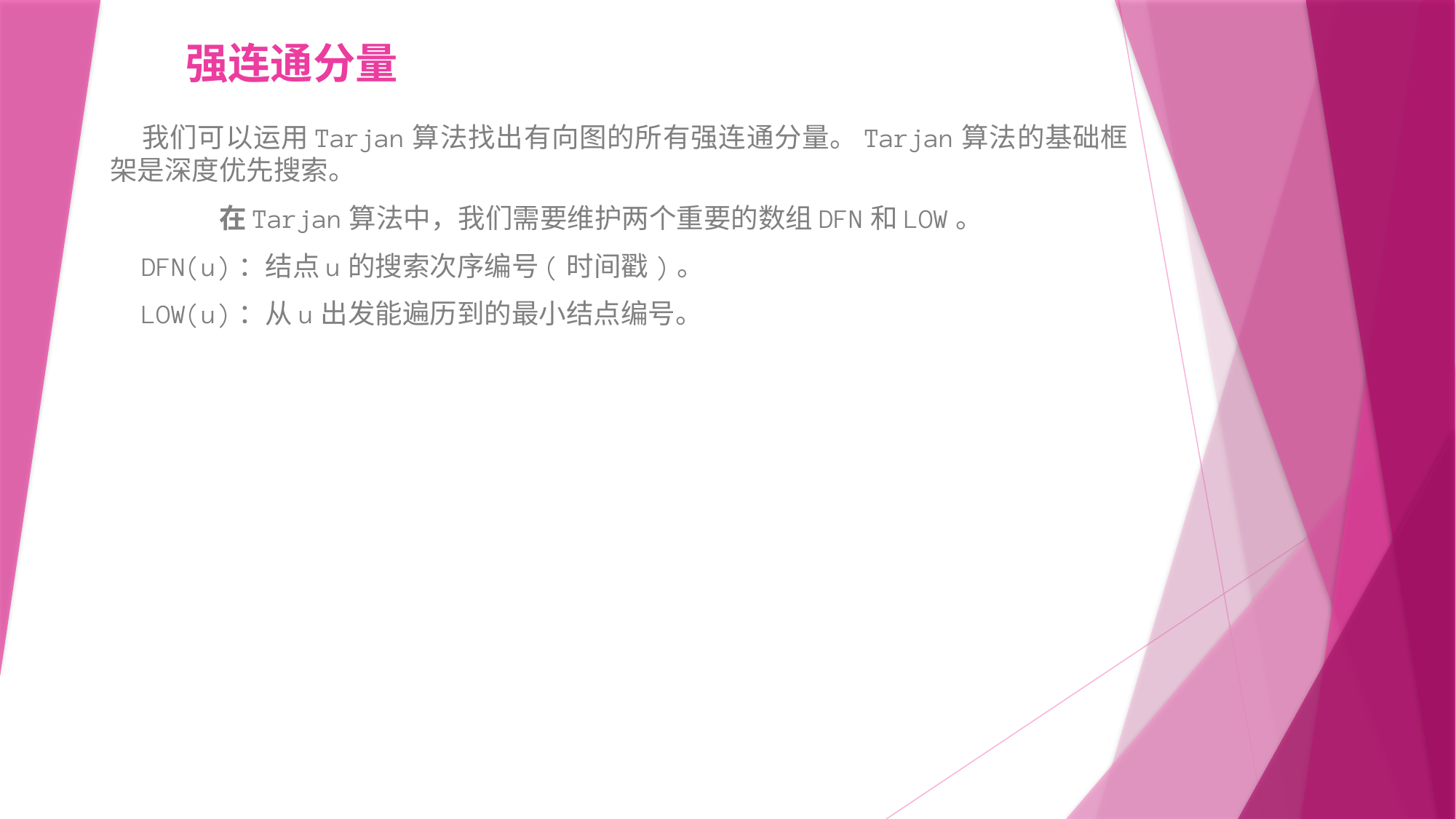

# 强连通分量
我们可以运用Tarjan算法找出有向图的所有强连通分量。Tarjan算法的基础框架是深度优先搜索。
	在Tarjan算法中，我们需要维护两个重要的数组DFN和LOW。
DFN(u)：结点u的搜索次序编号(时间戳)。
LOW(u)：从u出发能遍历到的最小结点编号。